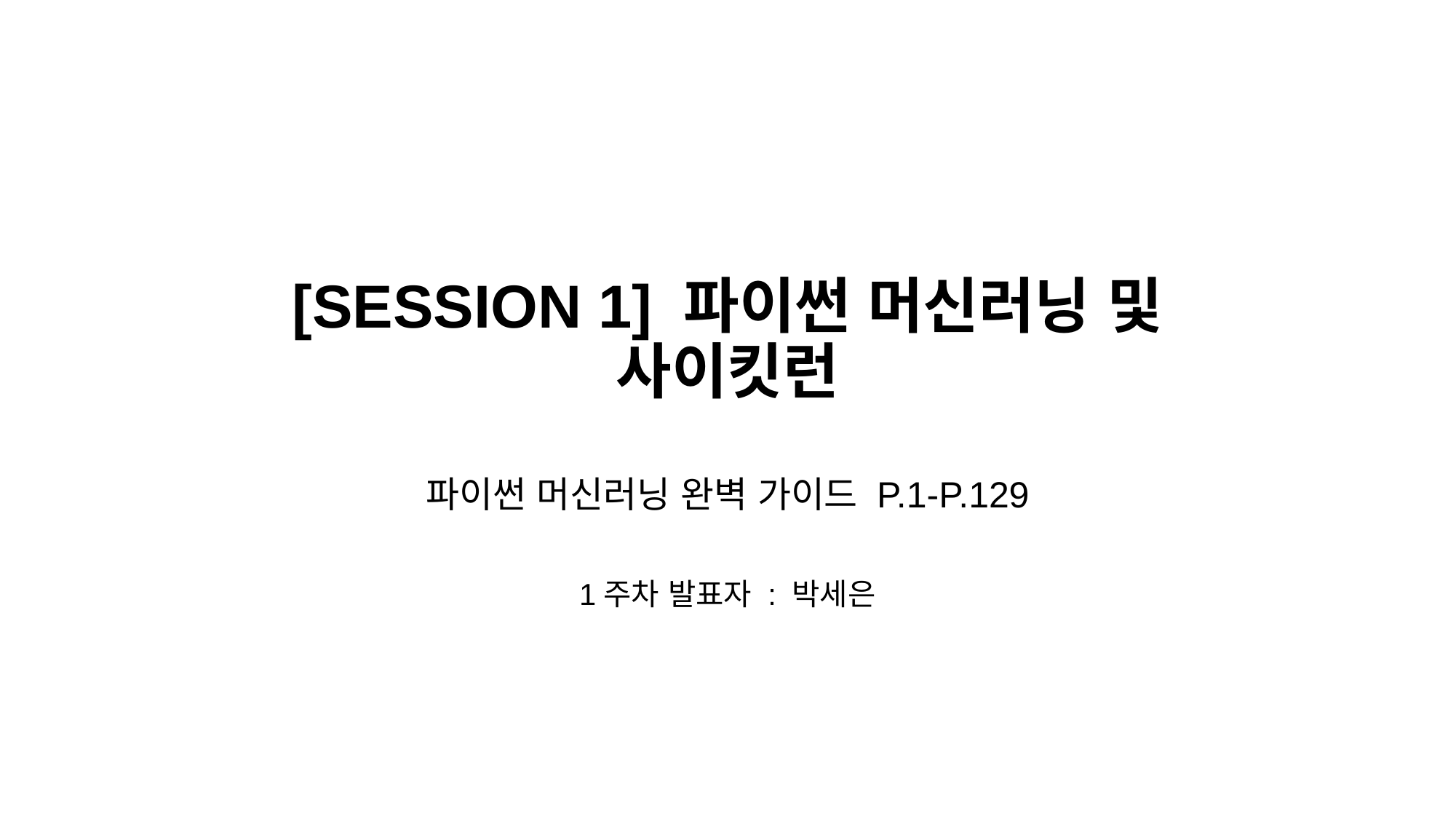

# [SESSION 1] 파이썬 머신러닝 및 사이킷런
파이썬 머신러닝 완벽 가이드 P.1-P.129

1주차 발표자 : 박세은